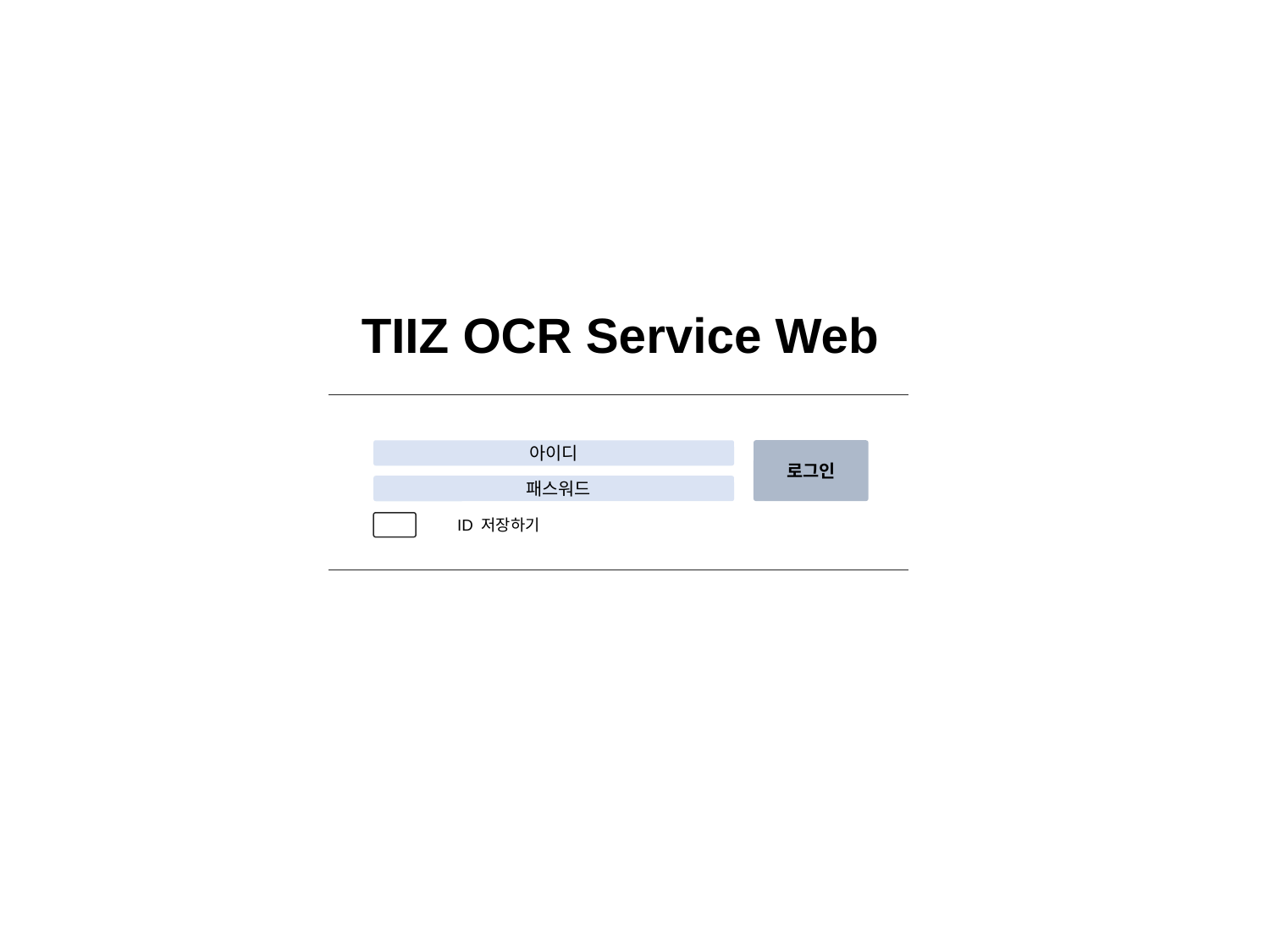

TIIZ OCR Service Web
|  |
| --- |
아이디
로그인
 패스워드

ID 저장하기